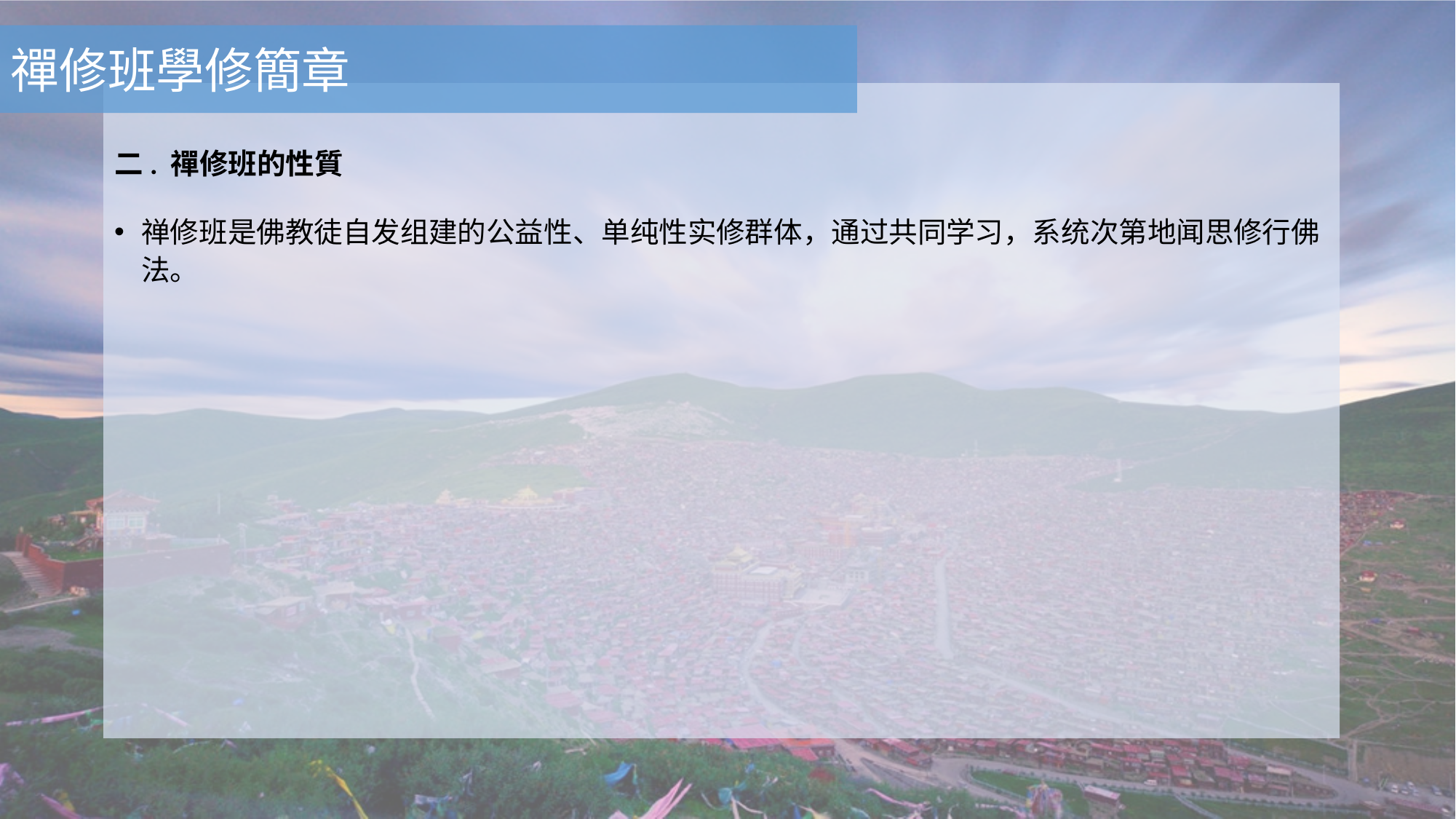

禪修班學修簡章

二. 禪修班的性質
禅修班是佛教徒自发组建的公益性、单纯性实修群体，通过共同学习，系统次第地闻思修行佛法。